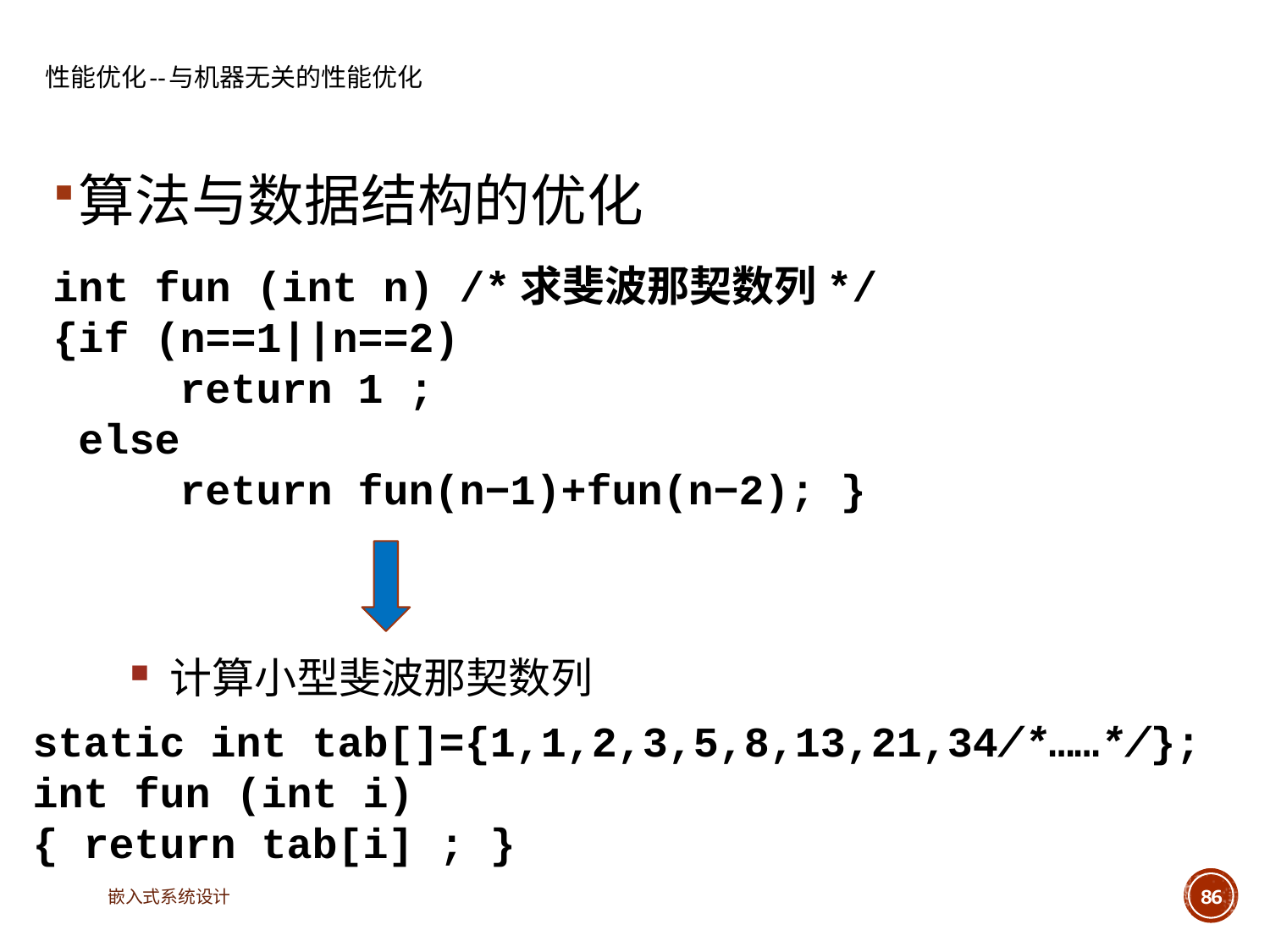

# 性能优化--与机器无关的性能优化
算法与数据结构的优化
int fun (int n) /*求斐波那契数列*/
{if (n==1||n==2)
	return 1 ;
 else
	return fun(n−1)+fun(n−2); }

计算小型斐波那契数列
static int tab[]={1,1,2,3,5,8,13,21,34/*……*/};
int fun (int i)
{ return tab[i] ; }
嵌入式系统设计
86